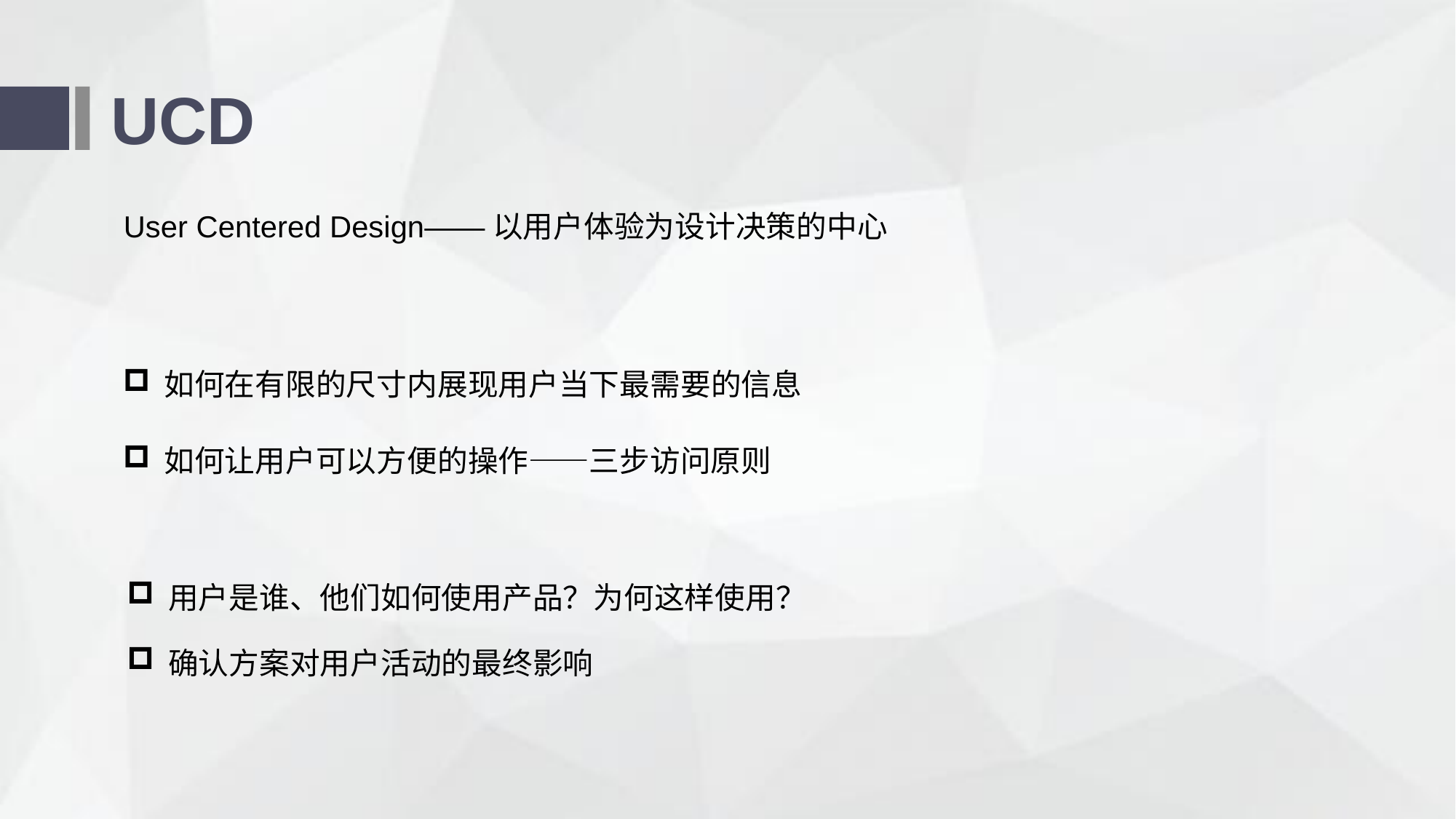

UCD
User Centered Design——以用户体验为设计决策的中心
如何在有限的尺寸内展现用户当下最需要的信息
如何让用户可以方便的操作——三步访问原则
用户是谁、他们如何使用产品？为何这样使用？
确认方案对用户活动的最终影响